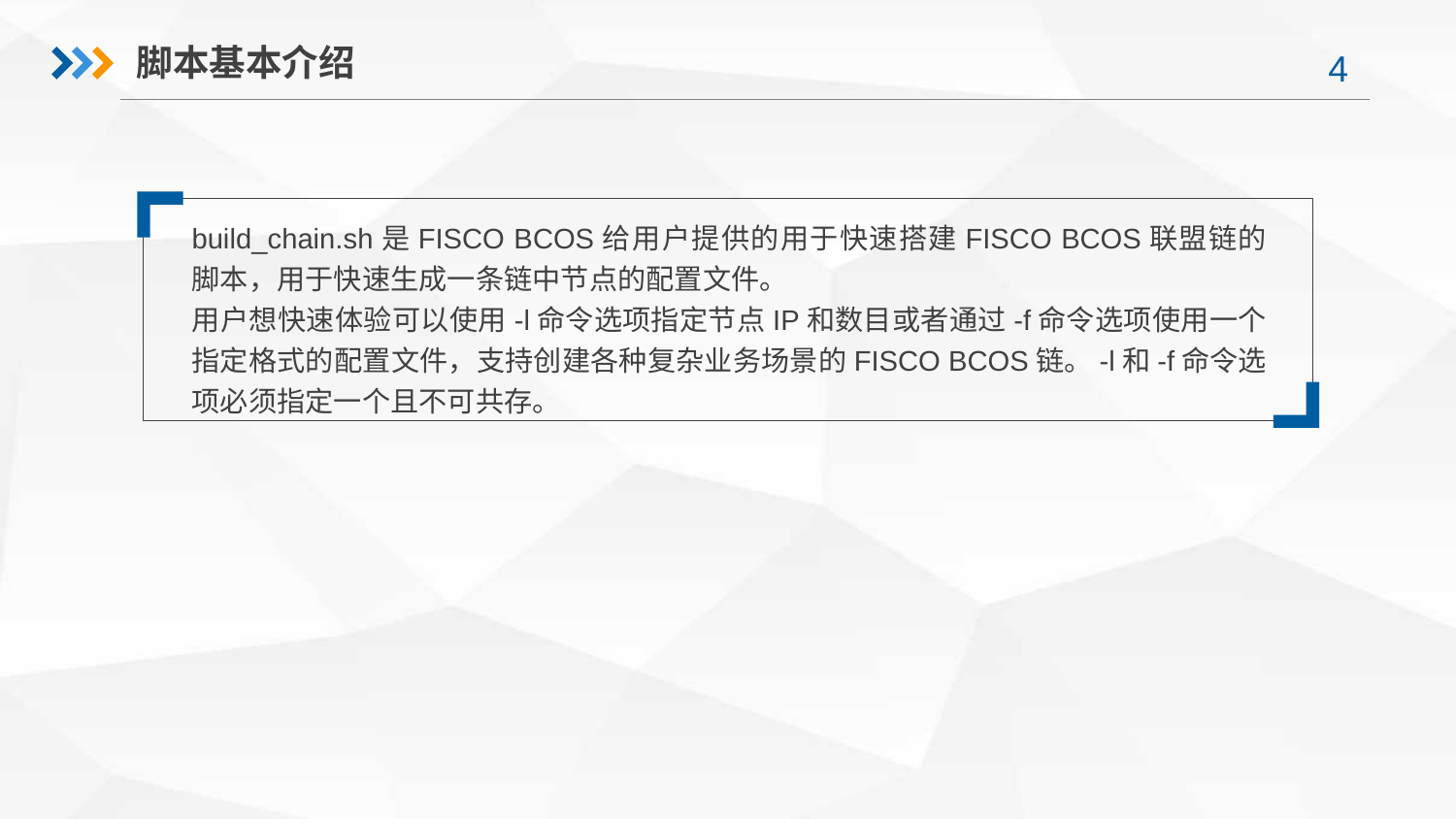

脚本基本介绍

build_chain.sh是FISCO BCOS给用户提供的用于快速搭建FISCO BCOS联盟链的脚本，用于快速生成一条链中节点的配置文件。
用户想快速体验可以使用-l命令选项指定节点IP和数目或者通过-f命令选项使用一个指定格式的配置文件，支持创建各种复杂业务场景的FISCO BCOS链。-l和-f命令选项必须指定一个且不可共存。